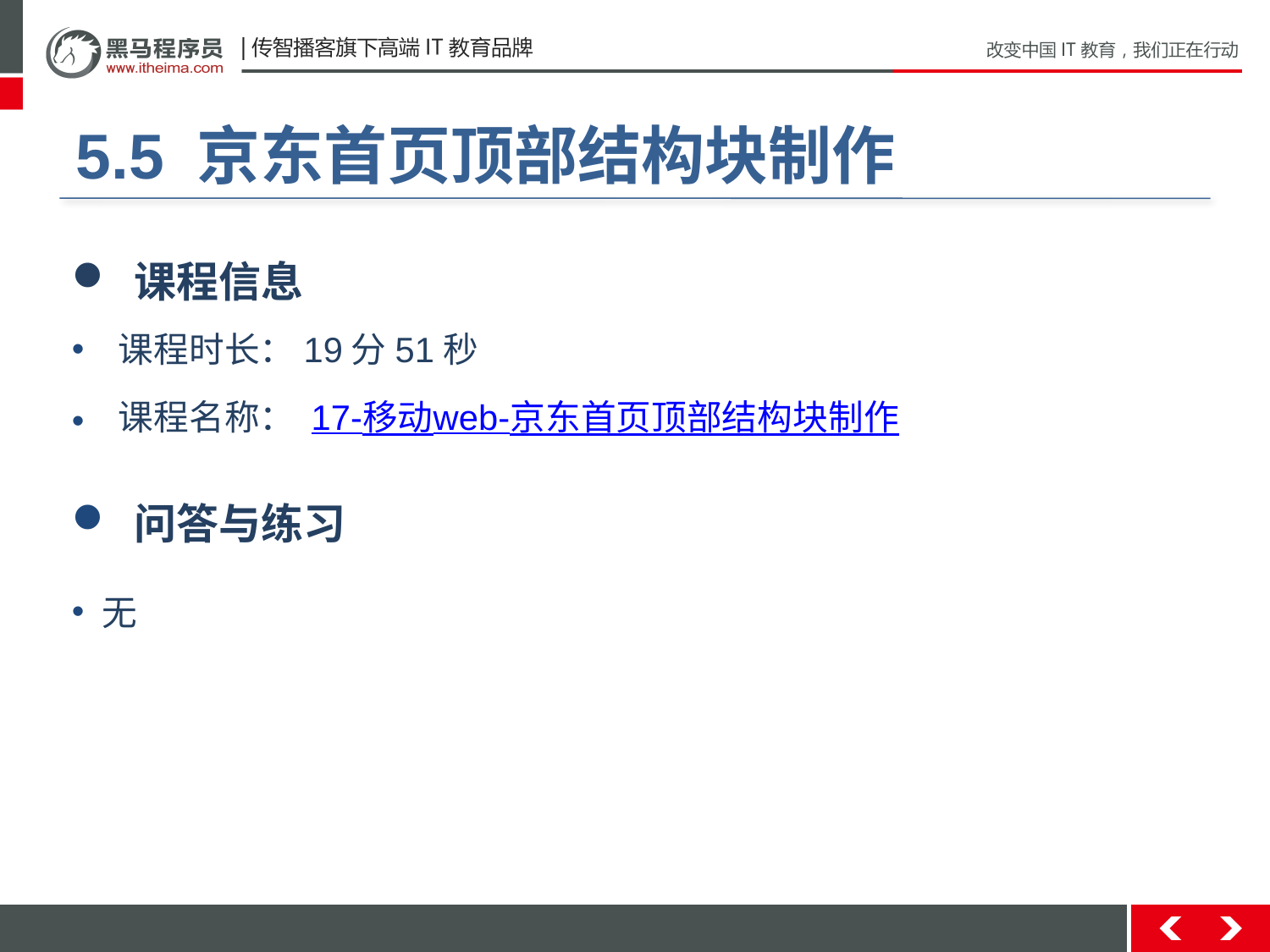

#
5.5 京东首页顶部结构块制作
 课程信息
 课程时长：19分51秒
 课程名称： 17-移动web-京东首页顶部结构块制作
 问答与练习
无